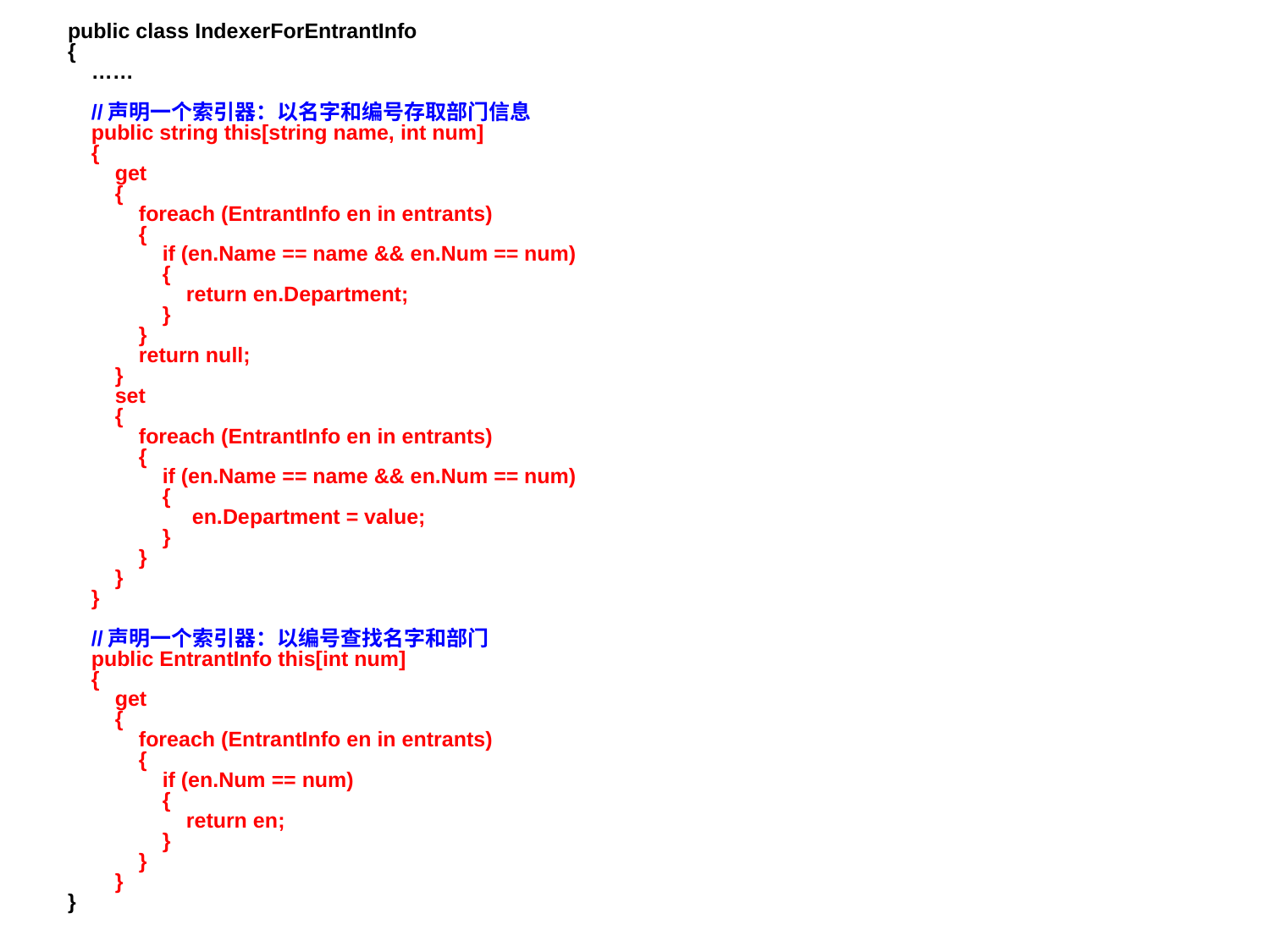

public class IndexerForEntrantInfo
{
    ……

    //声明一个索引器：以名字和编号存取部门信息
    public string this[string name, int num]
    {
        get
        {
            foreach (EntrantInfo en in entrants)
            {
                if (en.Name == name && en.Num == num)
                {
                    return en.Department;
                }
            }
            return null;
        }
        set
        {
            foreach (EntrantInfo en in entrants)
            {
                if (en.Name == name && en.Num == num)
                {
                     en.Department = value;
                }
            }
        }
    }

    //声明一个索引器：以编号查找名字和部门
    public EntrantInfo this[int num]
    {
        get
        {
            foreach (EntrantInfo en in entrants)
            {
                if (en.Num == num)
                {
                    return en;
                }
            }
        }
}